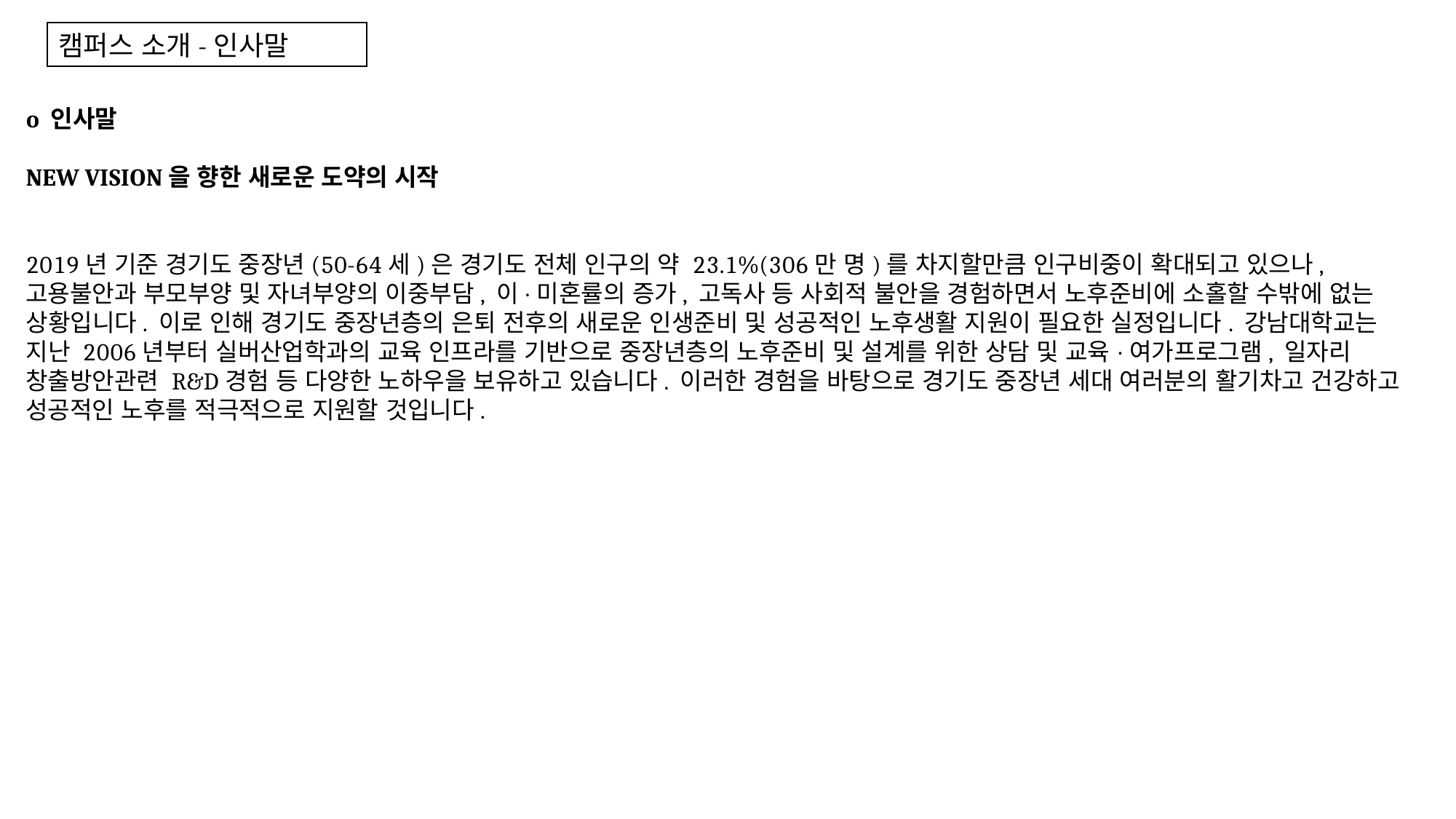

캠퍼스 소개-인사말
o 인사말

NEW VISION을 향한 새로운 도약의 시작

2019년 기준 경기도 중장년(50-64세)은 경기도 전체 인구의 약 23.1%(306만 명)를 차지할만큼 인구비중이 확대되고 있으나, 고용불안과 부모부양 및 자녀부양의 이중부담, 이·미혼률의 증가, 고독사 등 사회적 불안을 경험하면서 노후준비에 소홀할 수밖에 없는 상황입니다. 이로 인해 경기도 중장년층의 은퇴 전후의 새로운 인생준비 및 성공적인 노후생활 지원이 필요한 실정입니다. 강남대학교는 지난 2006년부터 실버산업학과의 교육 인프라를 기반으로 중장년층의 노후준비 및 설계를 위한 상담 및 교육·여가프로그램, 일자리 창출방안관련 R&D경험 등 다양한 노하우을 보유하고 있습니다. 이러한 경험을 바탕으로 경기도 중장년 세대 여러분의 활기차고 건강하고 성공적인 노후를 적극적으로 지원할 것입니다.